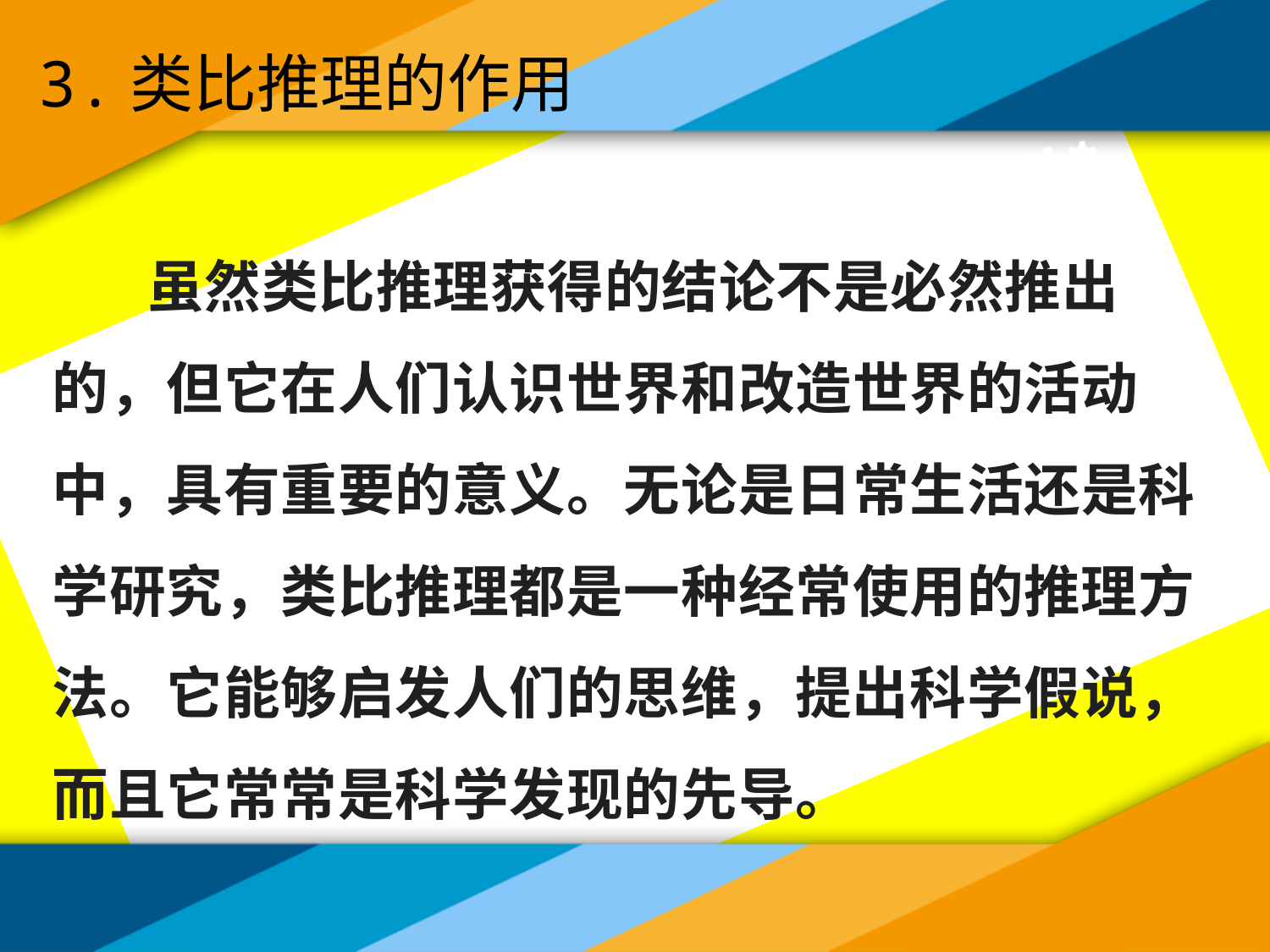

3.类比推理的作用

       虽然类比推理获得的结论不是必然推出的，但它在人们认识世界和改造世界的活动中，具有重要的意义。无论是日常生活还是科学研究，类比推理都是一种经常使用的推理方法。它能够启发人们的思维，提出科学假说，而且它常常是科学发现的先导。